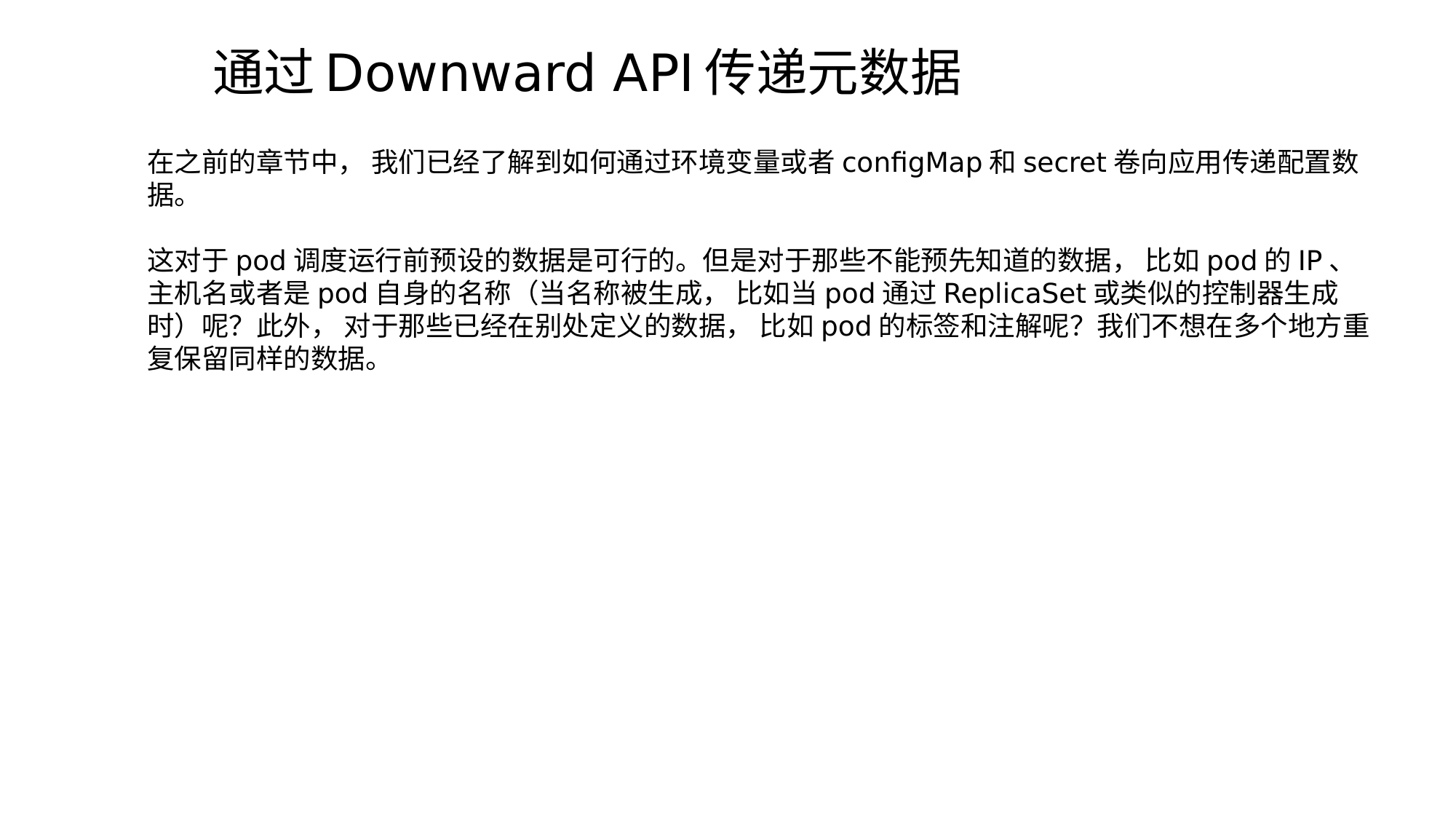

通过Downward API传递元数据
在之前的章节中， 我们已经了解到如何通过环境变量或者configMap和secret卷向应用传递配置数据。

这对于pod调度运行前预设的数据是可行的。但是对于那些不能预先知道的数据， 比如pod的IP、 主机名或者是pod自身的名称（当名称被生成， 比如当pod通过ReplicaSet或类似的控制器生成时）呢？此外， 对于那些已经在别处定义的数据， 比如pod的标签和注解呢？我们不想在多个地方重复保留同样的数据。

4